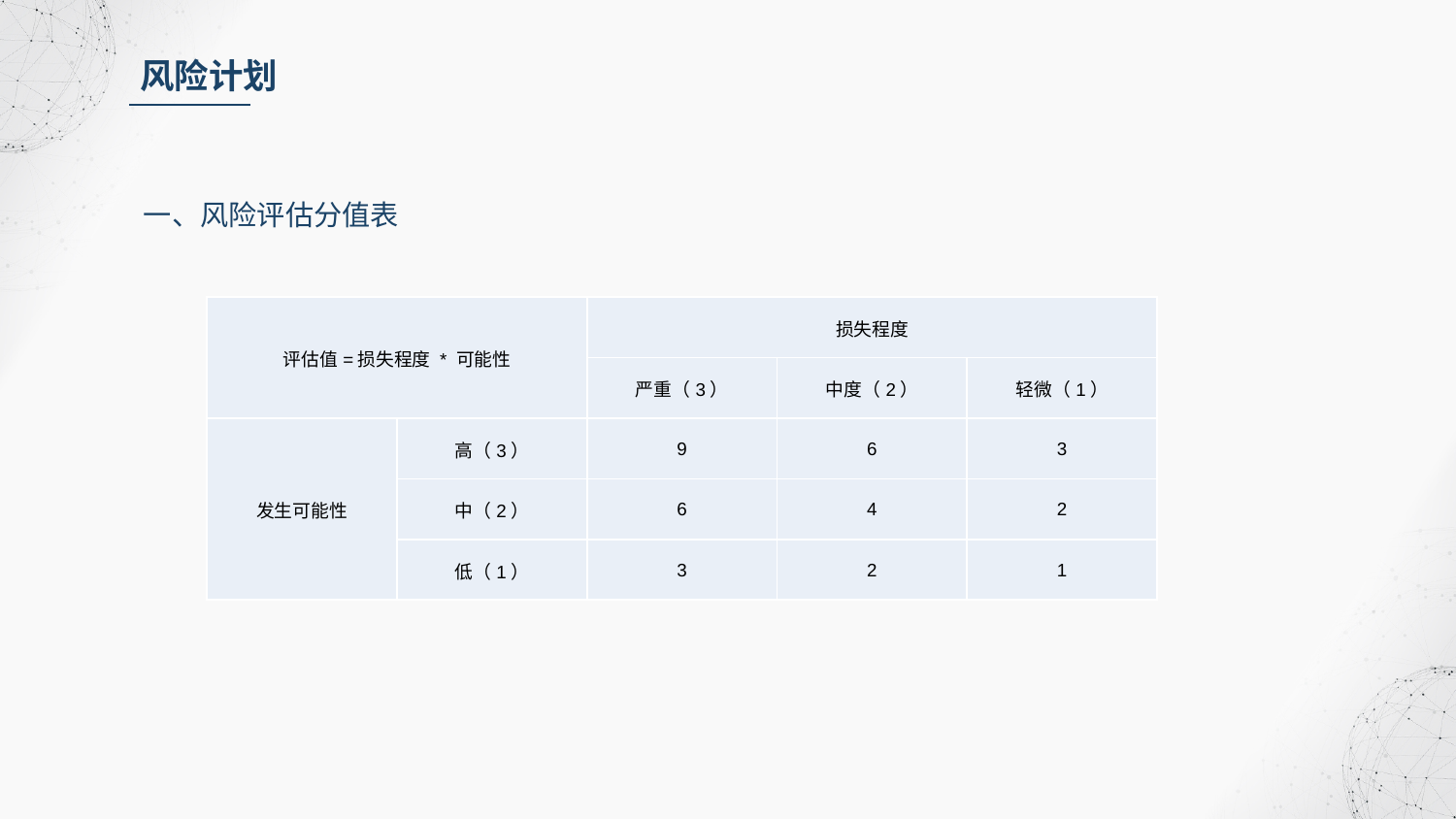

风险计划
一、风险评估分值表
| 评估值=损失程度 \* 可能性 |  | 损失程度 |  |  |
| --- | --- | --- | --- | --- |
|  |  | 严重（3） | 中度（2） | 轻微（1） |
| 发生可能性 | 高（3） | 9 | 6 | 3 |
|  | 中（2） | 6 | 4 | 2 |
|  | 低（1） | 3 | 2 | 1 |